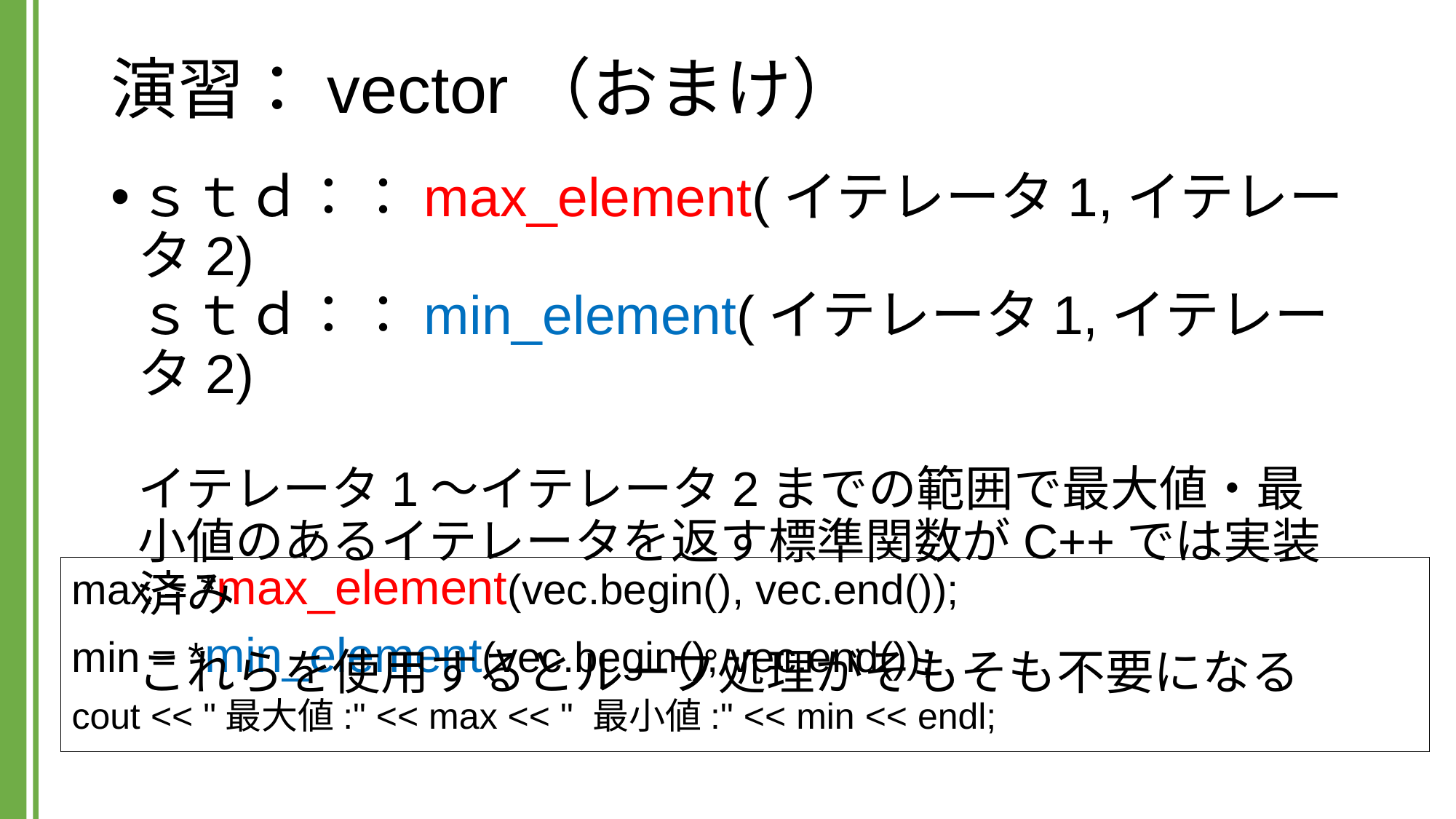

# 演習：vector（おまけ）
ｓｔｄ：：max_element(イテレータ1,イテレータ2)
ｓｔｄ：：min_element(イテレータ1,イテレータ2)
イテレータ1～イテレータ2までの範囲で最大値・最小値のあるイテレータを返す標準関数がC++では実装済み
これらを使用するとループ処理がそもそも不要になる
max = *max_element(vec.begin(), vec.end());
min = *min_element(vec.begin(), vec.end());
cout << "最大値:" << max << " 最小値:" << min << endl;